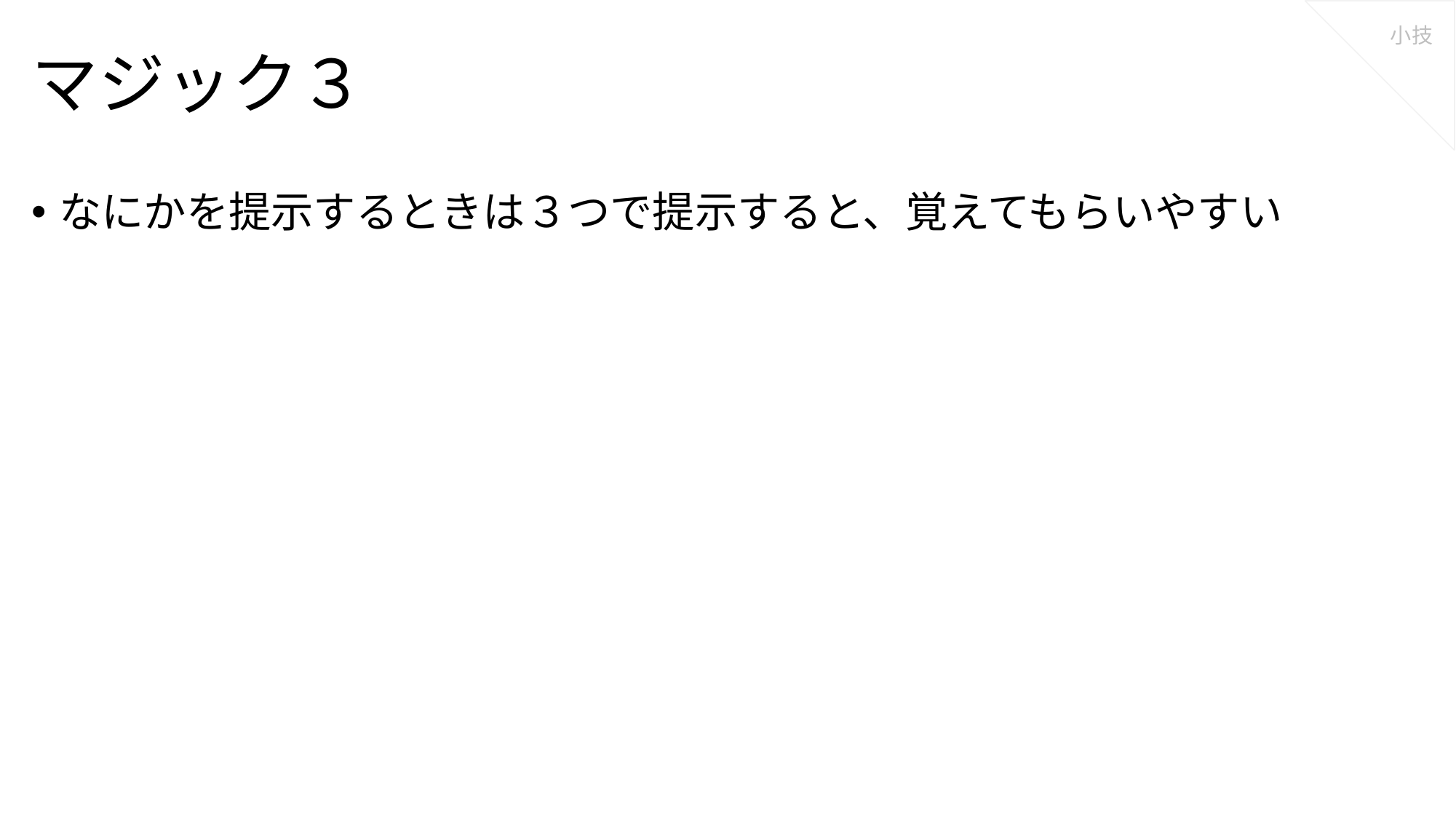

小技
# マジック３
なにかを提示するときは３つで提示すると、覚えてもらいやすい